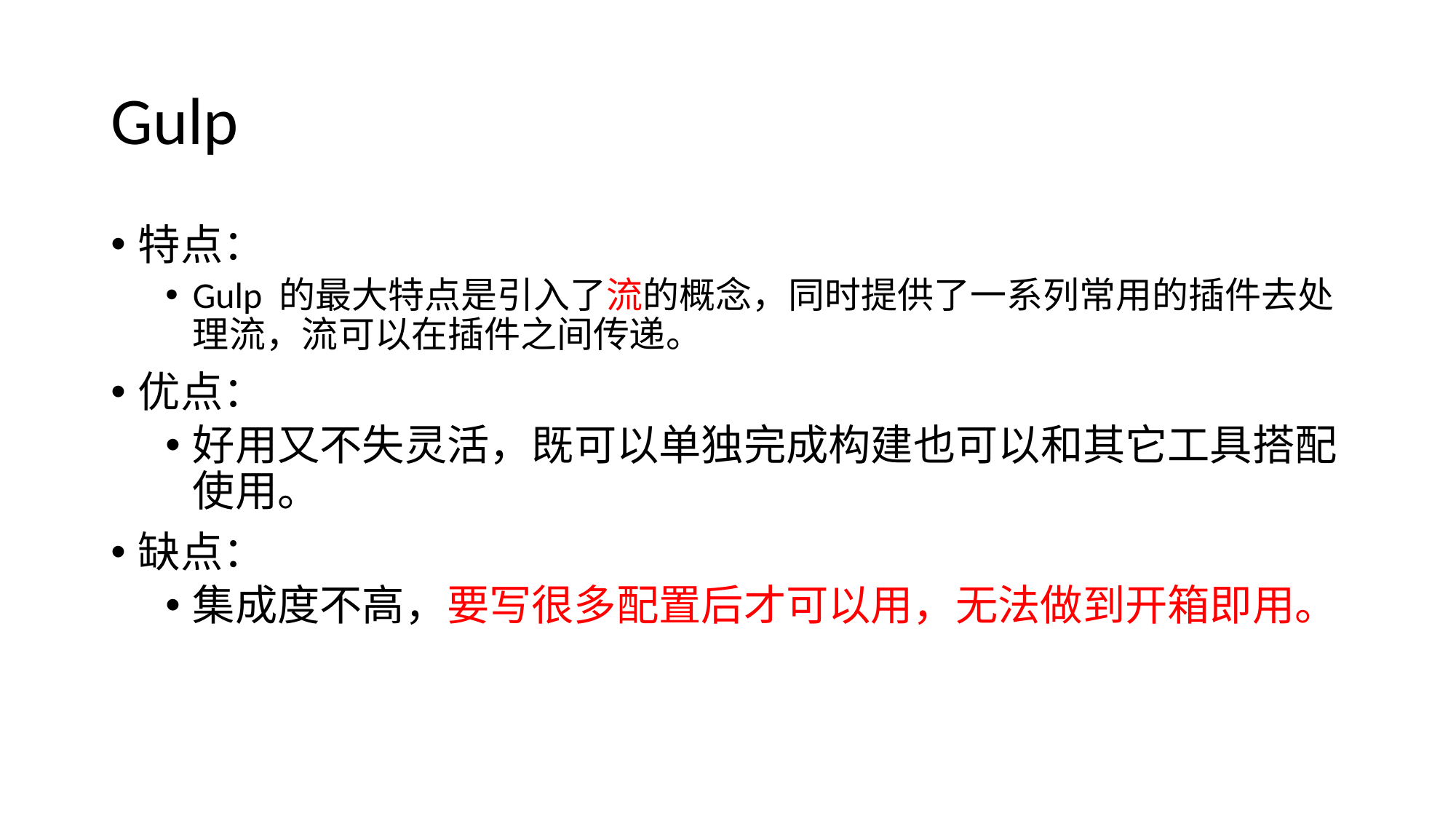

# Gulp
特点：
Gulp 的最大特点是引入了流的概念，同时提供了一系列常用的插件去处理流，流可以在插件之间传递。
优点：
好用又不失灵活，既可以单独完成构建也可以和其它工具搭配使用。
缺点：
集成度不高，要写很多配置后才可以用，无法做到开箱即用。